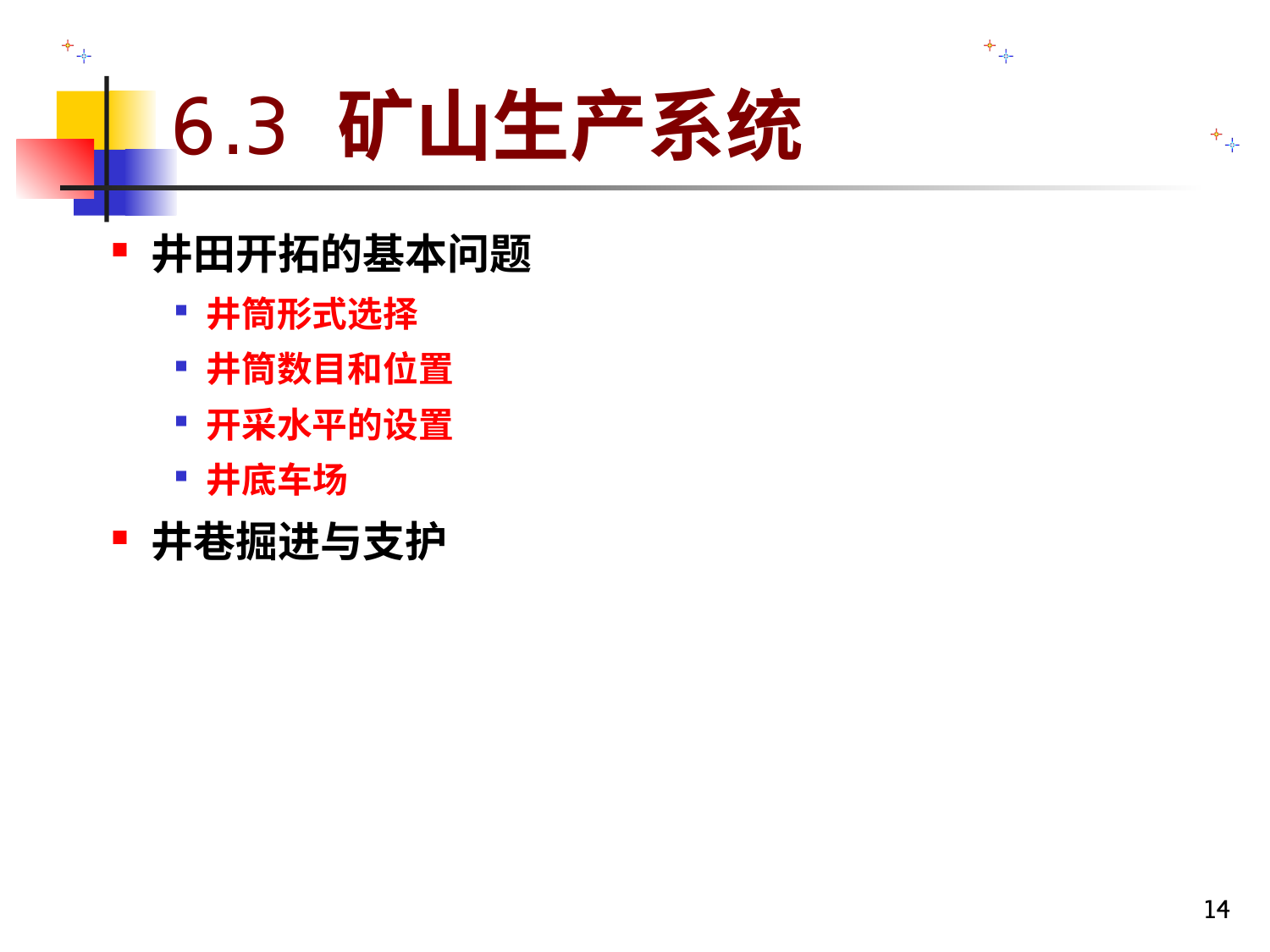

# 6.3 矿山生产系统
井田开拓的基本问题
井筒形式选择
井筒数目和位置
开采水平的设置
井底车场
井巷掘进与支护
14